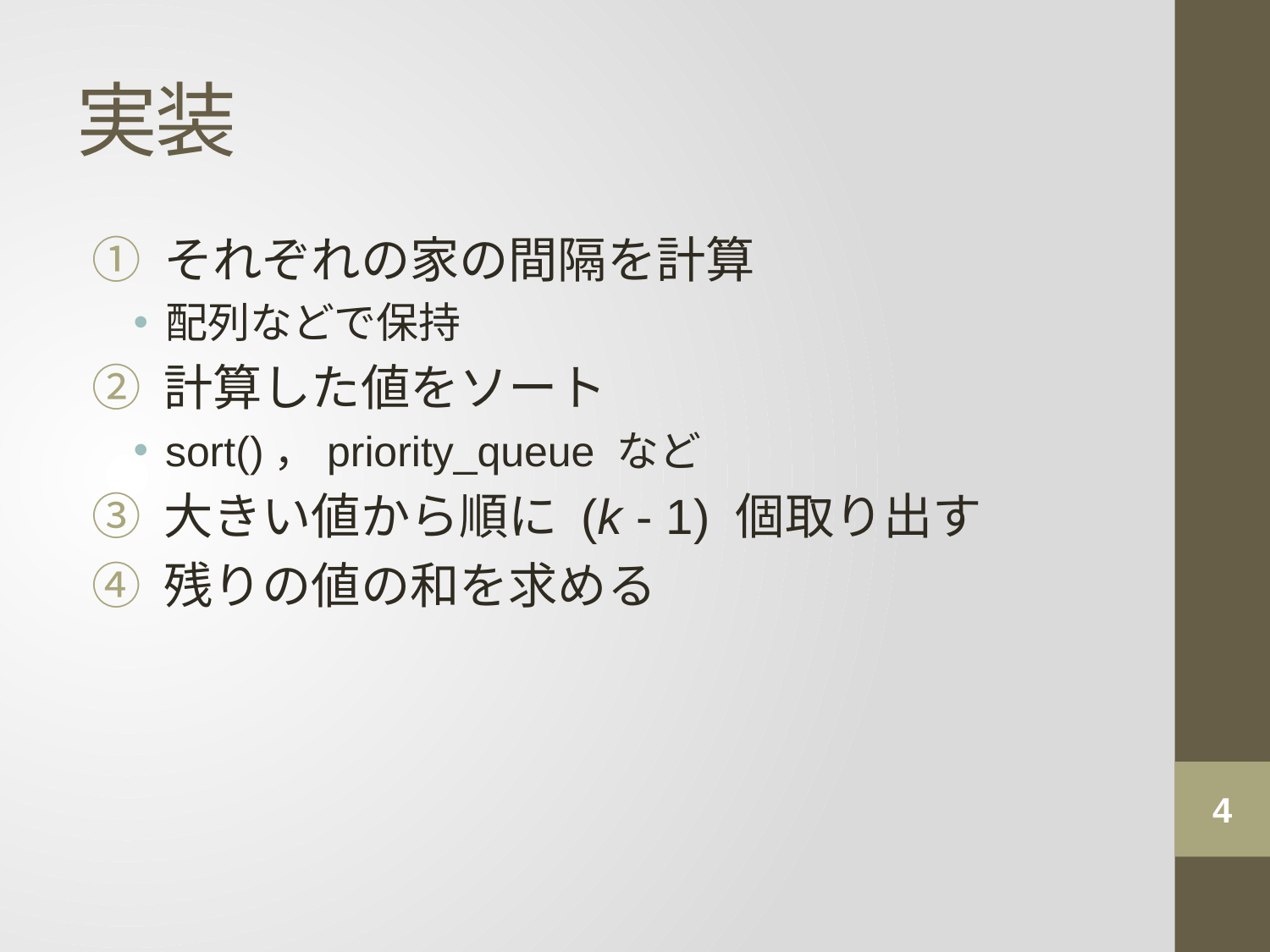

# 実装
それぞれの家の間隔を計算
配列などで保持
計算した値をソート
sort()，priority_queue など
大きい値から順に (k - 1) 個取り出す
残りの値の和を求める